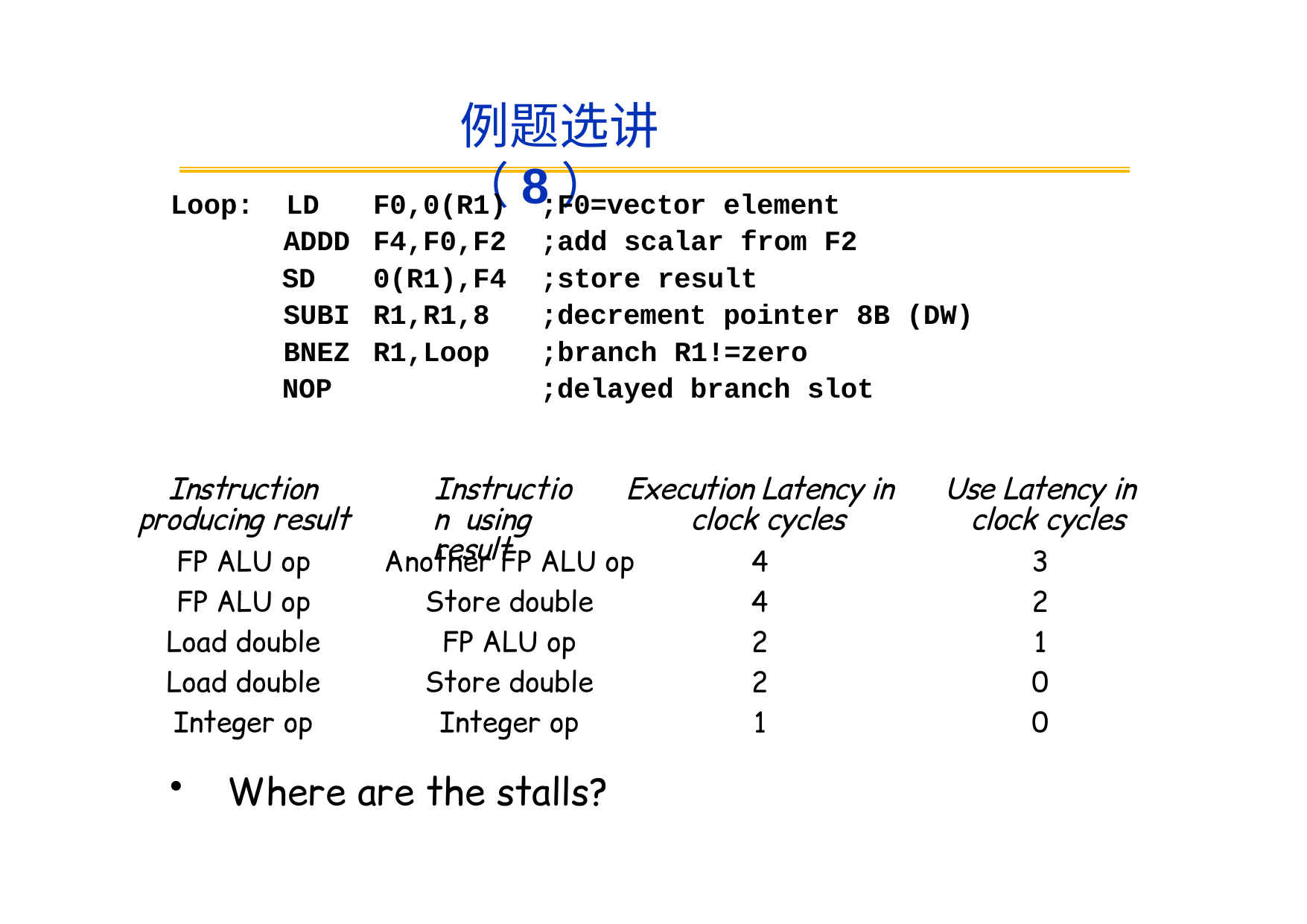

# 例题选讲（8）
| Loop: LD | F0,0(R1) | ;F0=vector element |
| --- | --- | --- |
| ADDD | F4,F0,F2 | ;add scalar from F2 |
| SD | 0(R1),F4 | ;store result |
| SUBI | R1,R1,8 | ;decrement pointer 8B (DW) |
| BNEZ | R1,Loop | ;branch R1!=zero |
| NOP |  | ;delayed branch slot |
Instruction  producing result
Instruction  using result
Execution Latency in  clock cycles
Use Latency in  clock cycles
| FP ALU op | Another FP ALU op | 4 | 3 |
| --- | --- | --- | --- |
| FP ALU op | Store double | 4 | 2 |
| Load double | FP ALU op | 2 | 1 |
| Load double | Store double | 2 | 0 |
| Integer op | Integer op | 1 | 0 |
Where are the stalls?